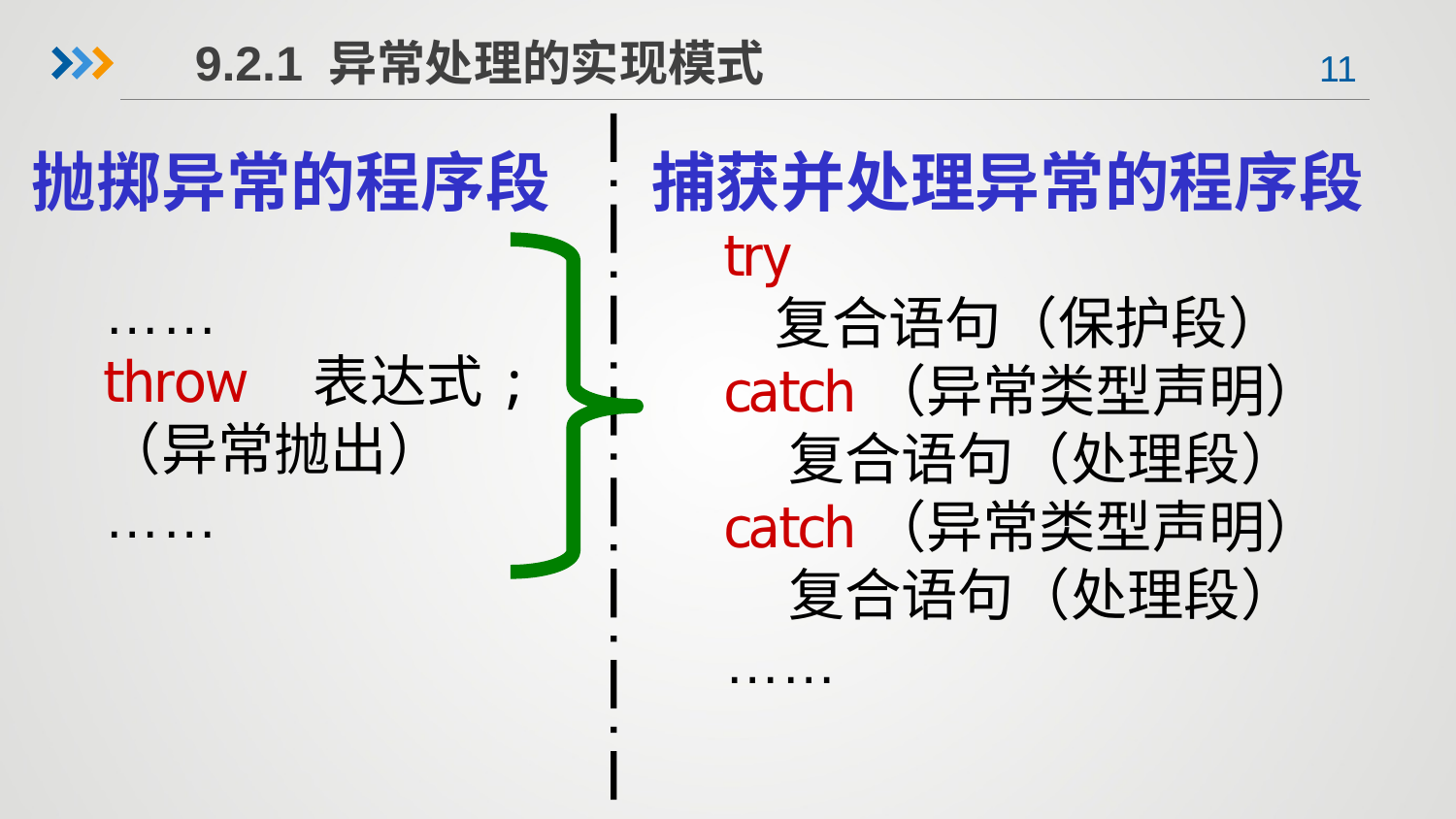

9.2.1 异常处理的实现模式

抛掷异常的程序段

……
throw  表达式;
（异常抛出）
……

捕获并处理异常的程序段
try
   复合语句（保护段）
catch（异常类型声明）
    复合语句（处理段）
catch（异常类型声明）
    复合语句（处理段）
……